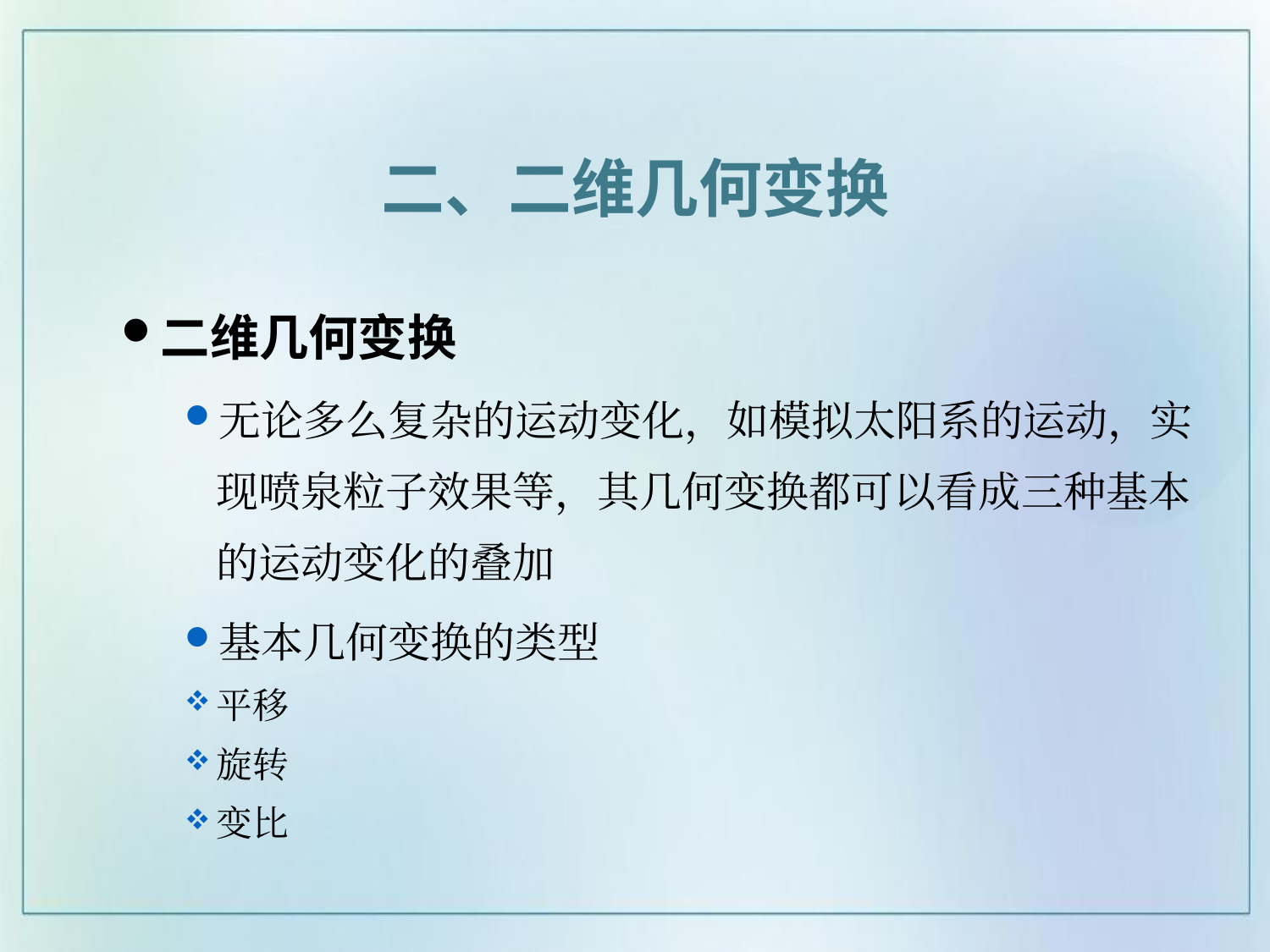

二、二维几何变换
二维几何变换
无论多么复杂的运动变化，如模拟太阳系的运动，实现喷泉粒子效果等，其几何变换都可以看成三种基本的运动变化的叠加
基本几何变换的类型
平移
旋转
变比